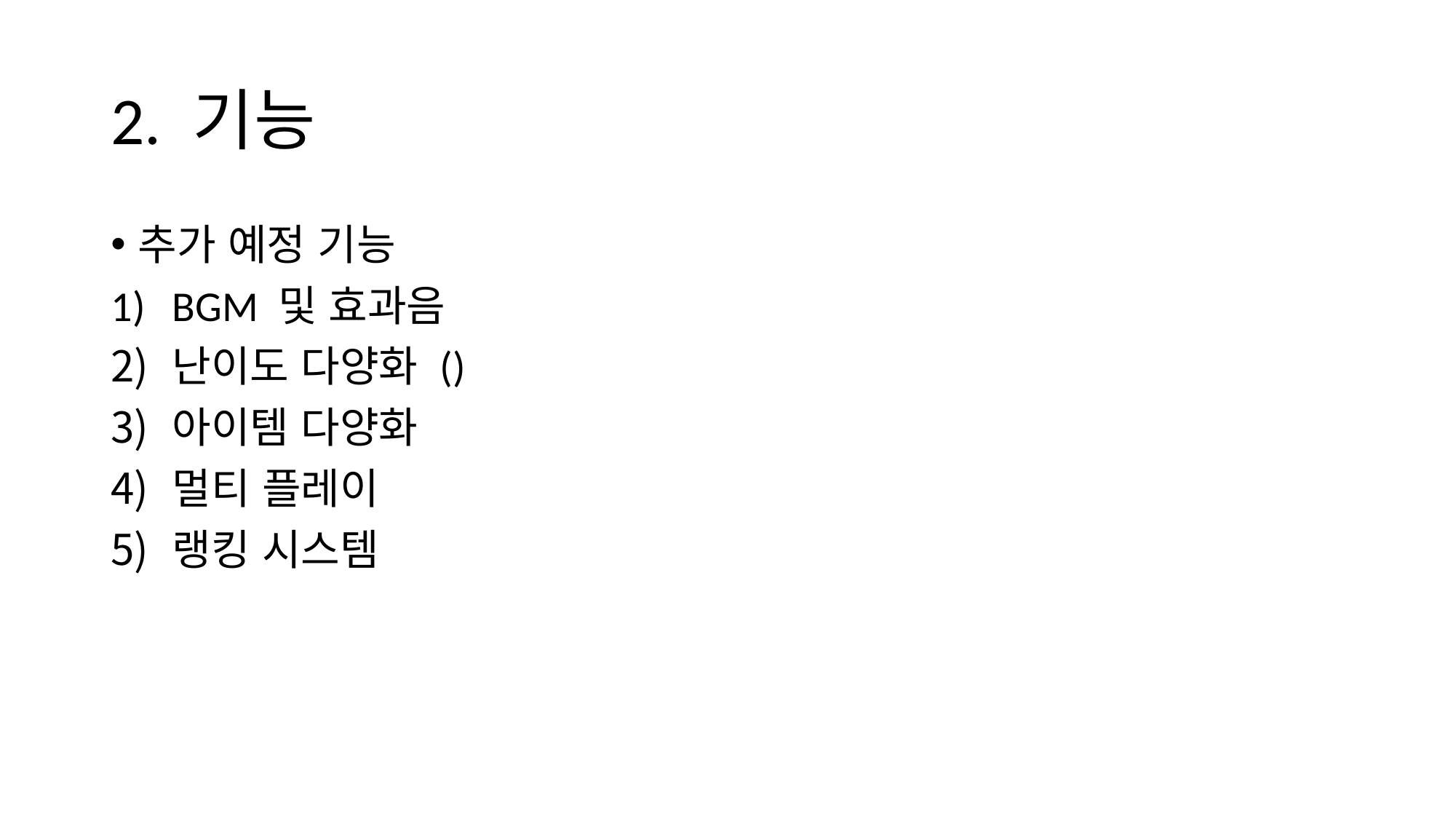

# 2. 기능
추가 예정 기능
BGM 및 효과음
난이도 다양화 ()
아이템 다양화
멀티 플레이
랭킹 시스템